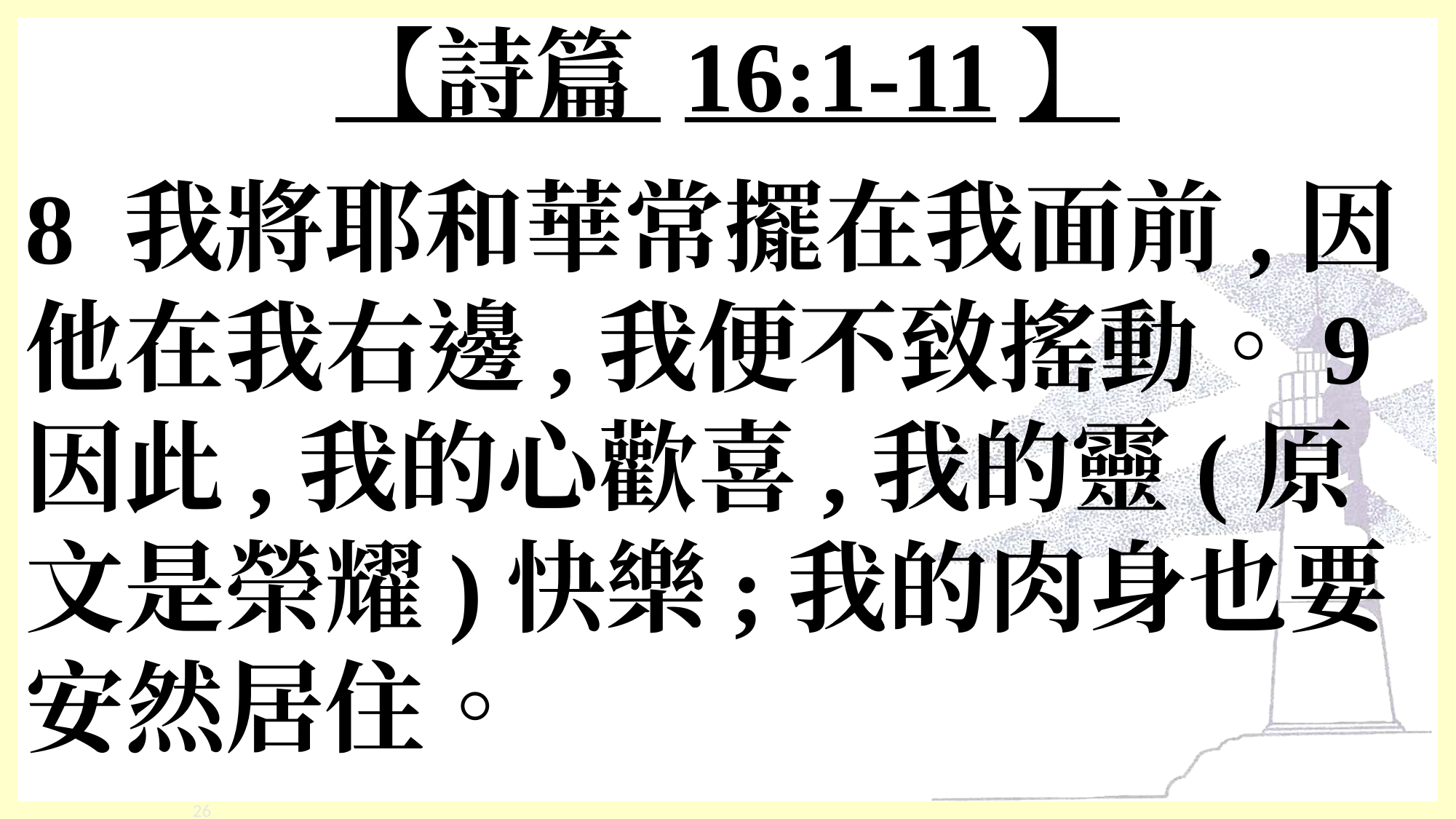

# 【詩篇 16:1-11】
8 我將耶和華常擺在我面前,因他在我右邊,我便不致搖動。9 因此,我的心歡喜,我的靈(原文是榮耀)快樂;我的肉身也要安然居住。
26